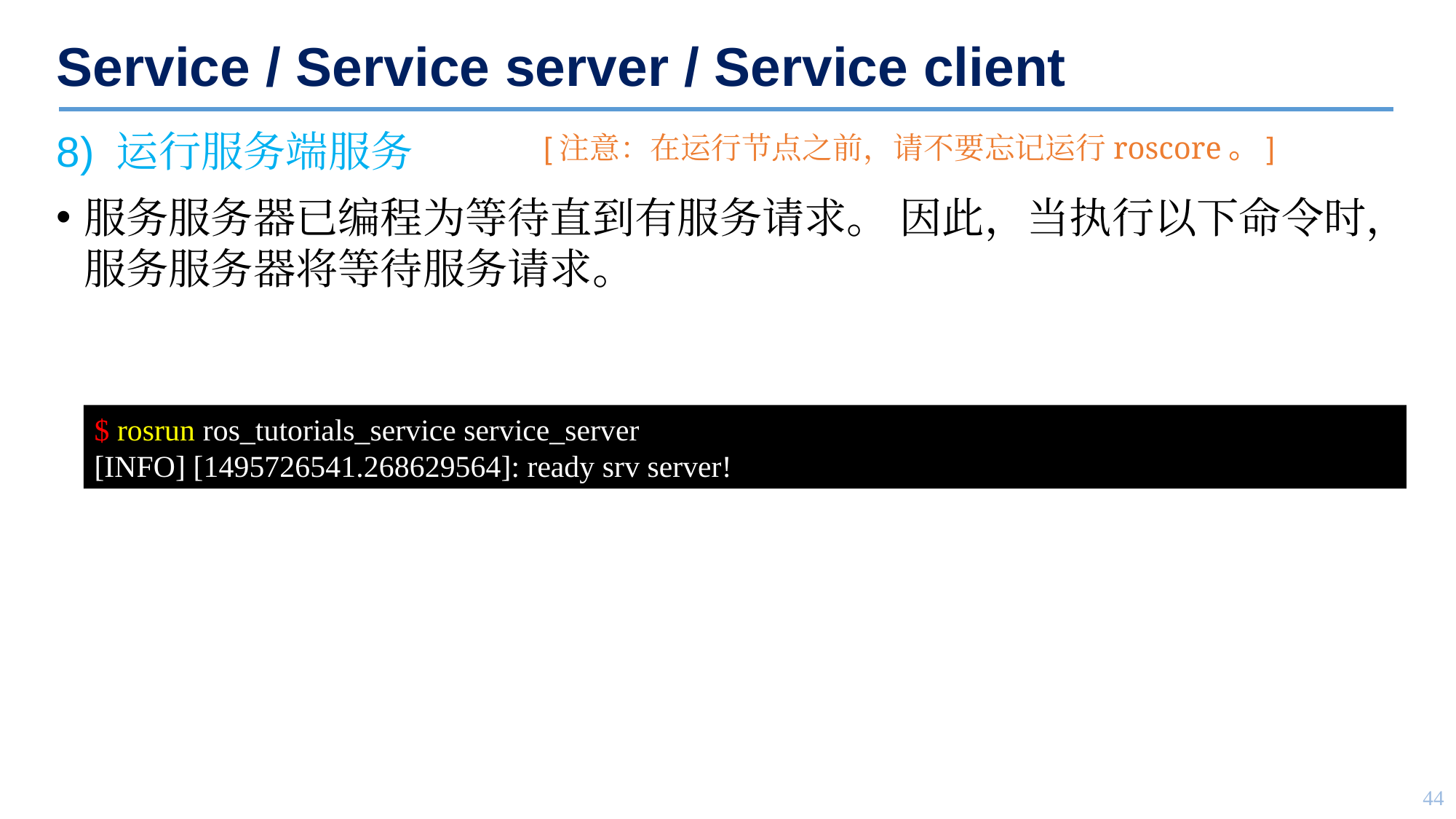

# Service / Service server / Service client
8) 运行服务端服务
服务服务器已编程为等待直到有服务请求。 因此，当执行以下命令时，服务服务器将等待服务请求。
[注意：在运行节点之前，请不要忘记运行roscore。]
$ rosrun ros_tutorials_service service_server
[INFO] [1495726541.268629564]: ready srv server!
44